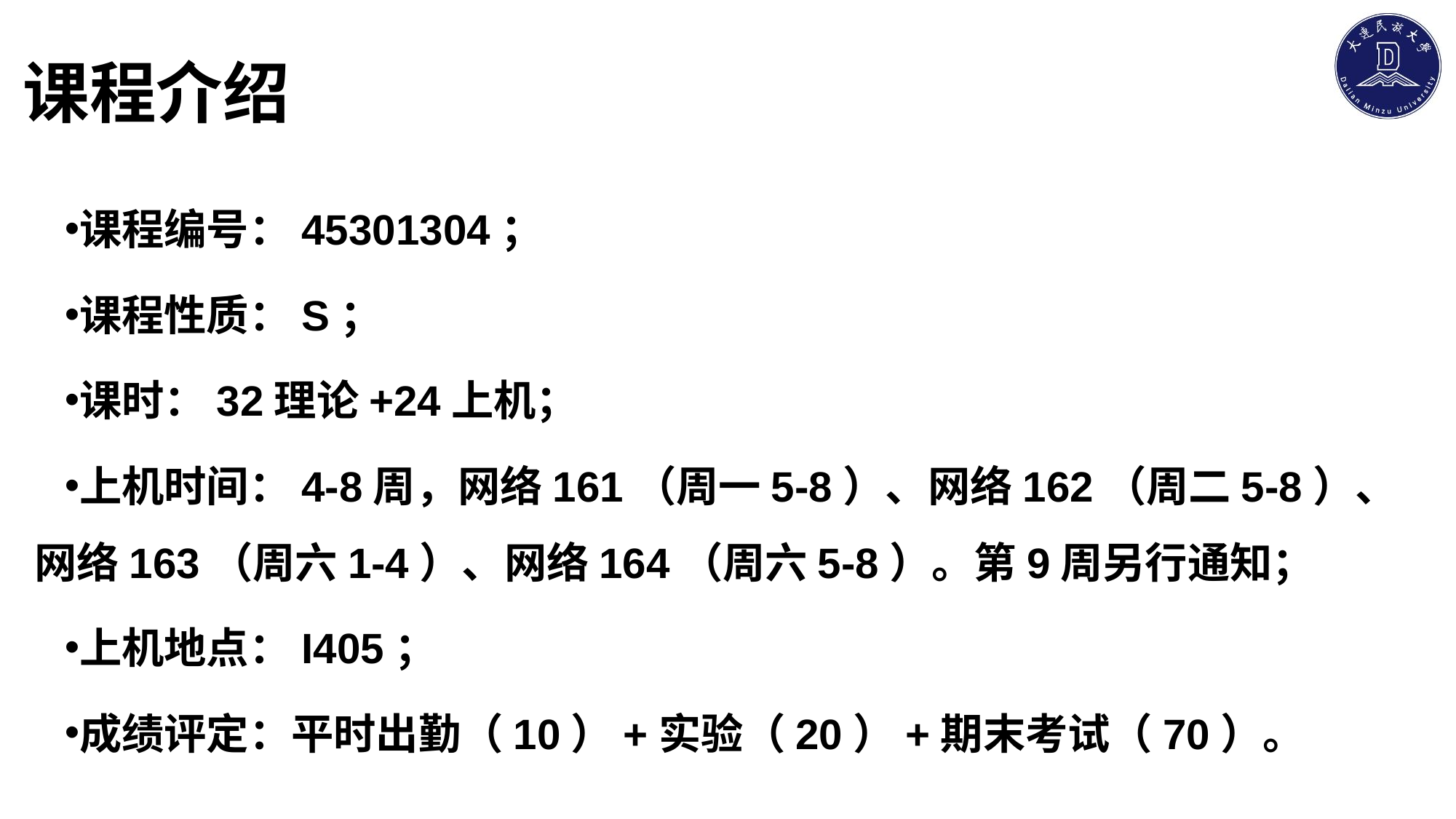

# 课程介绍
课程编号：45301304；
课程性质：S；
课时：32理论+24上机；
上机时间：4-8周，网络161（周一5-8）、网络162（周二5-8）、网络163（周六1-4）、网络164（周六5-8）。第9周另行通知；
上机地点：I405；
成绩评定：平时出勤（10）+实验（20）+期末考试（70）。